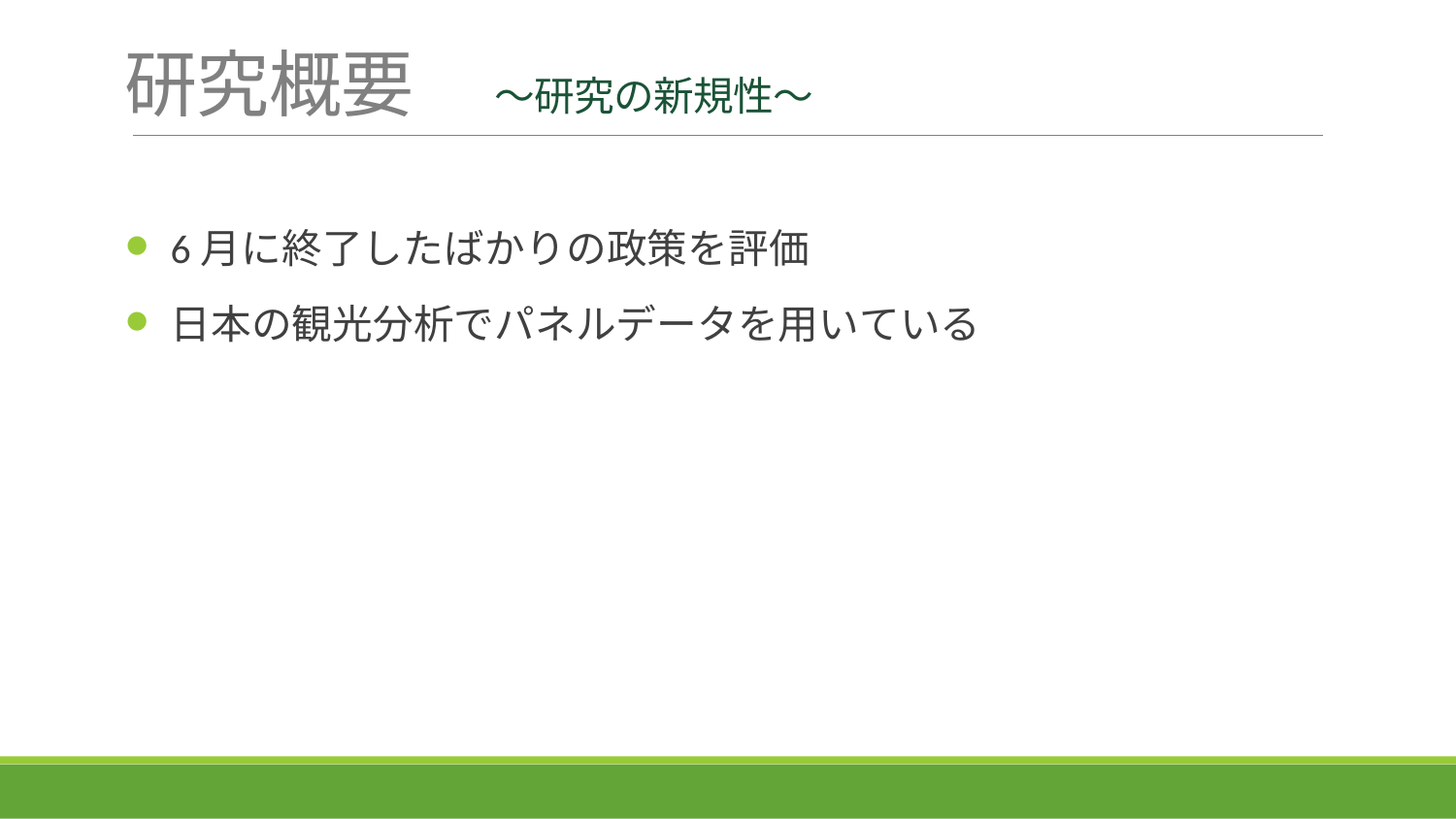

研究概要　 〜研究の新規性〜
6月に終了したばかりの政策を評価
日本の観光分析でパネルデータを用いている